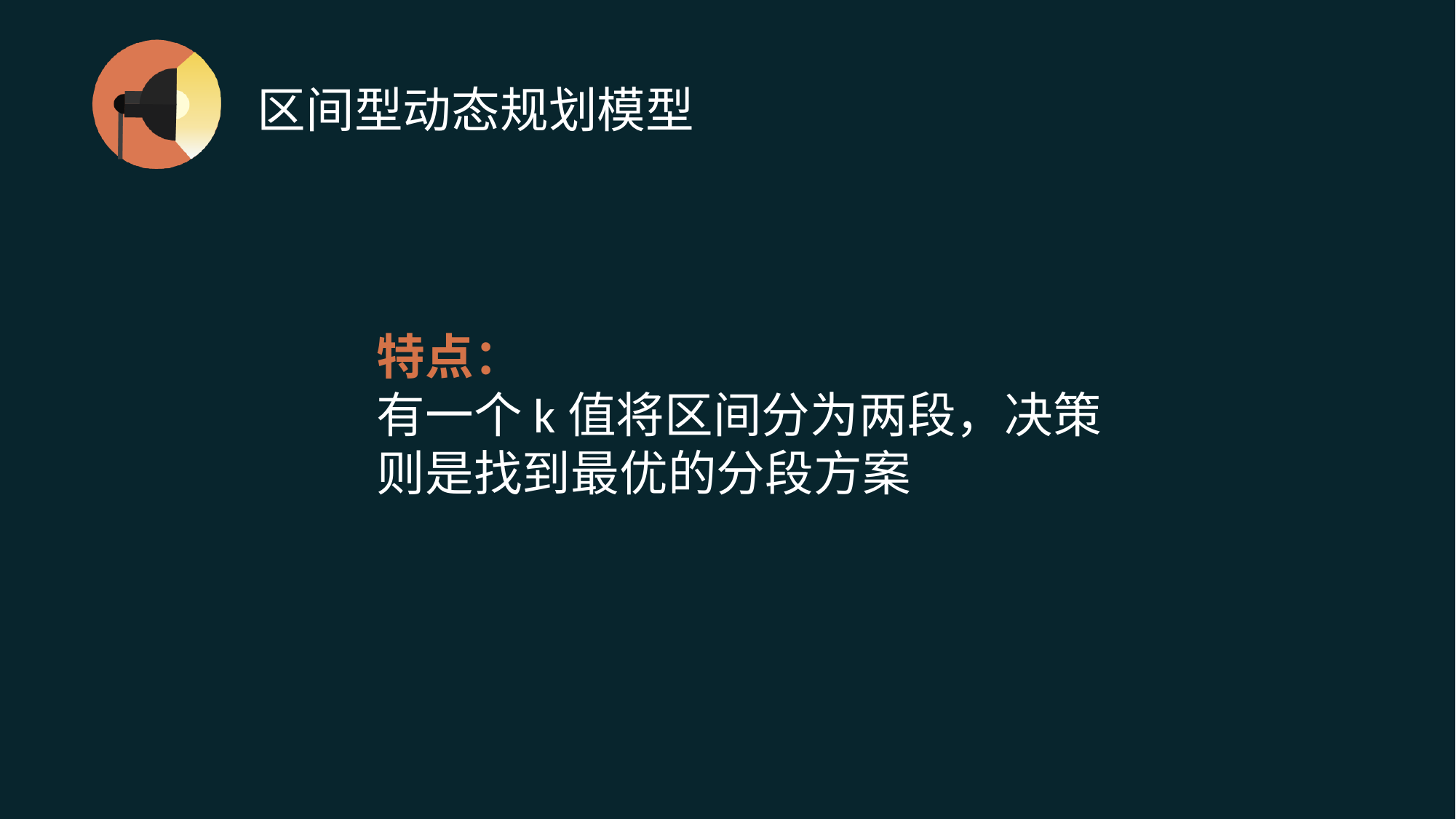

# 区间型动态规划模型
特点：
有一个k值将区间分为两段，决策则是找到最优的分段方案